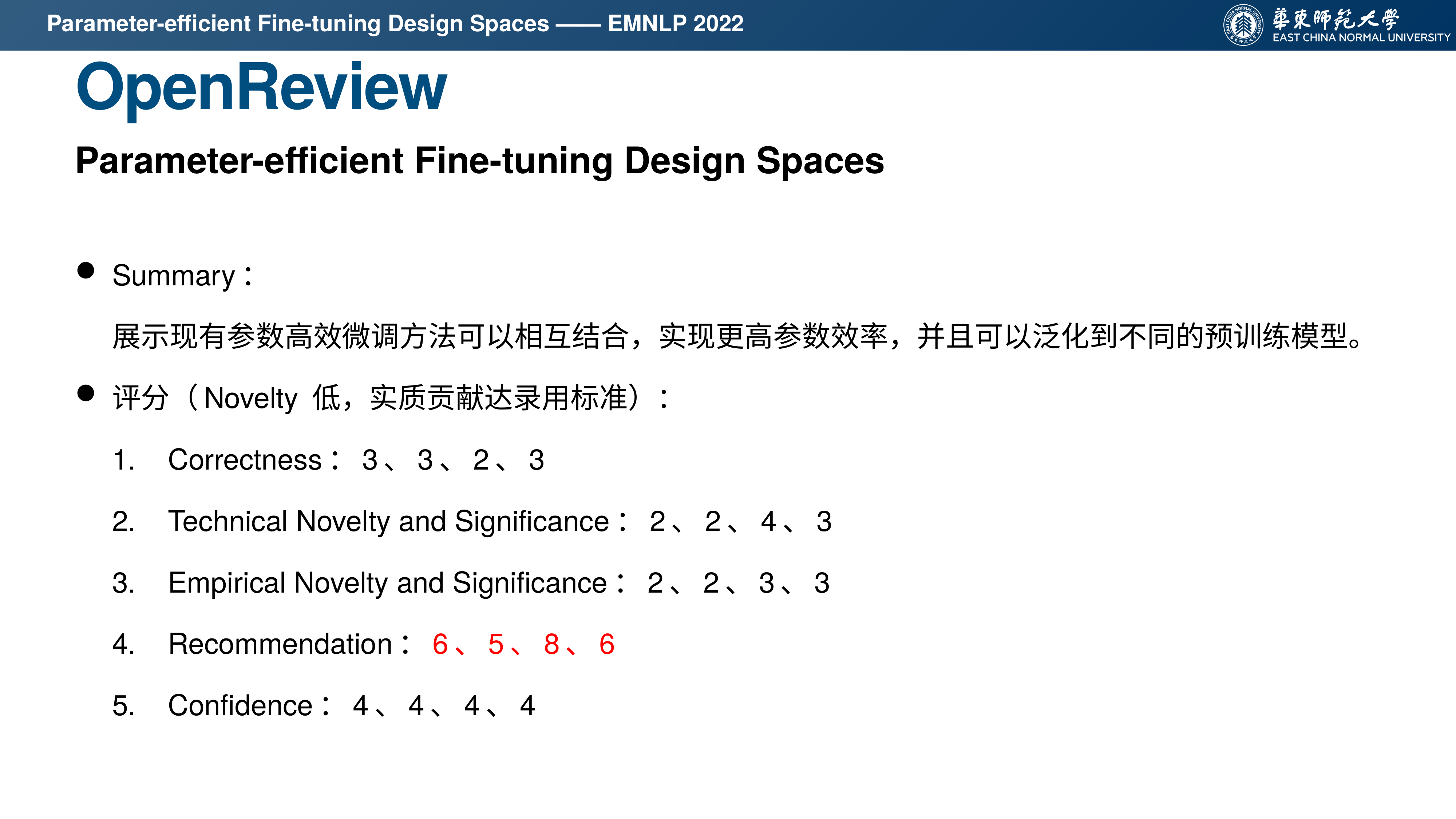

# OpenReview
Parameter-efficient Fine-tuning Design Spaces
Summary：
展示现有参数高效微调方法可以相互结合，实现更高参数效率，并且可以泛化到不同的预训练模型。
评分（Novelty 低，实质贡献达录用标准）：
Correctness：3、3、2、3
Technical Novelty and Significance：2、2、4、3
Empirical Novelty and Significance：2、2、3、3
Recommendation：6、5、8、6
Confidence：4、4、4、4